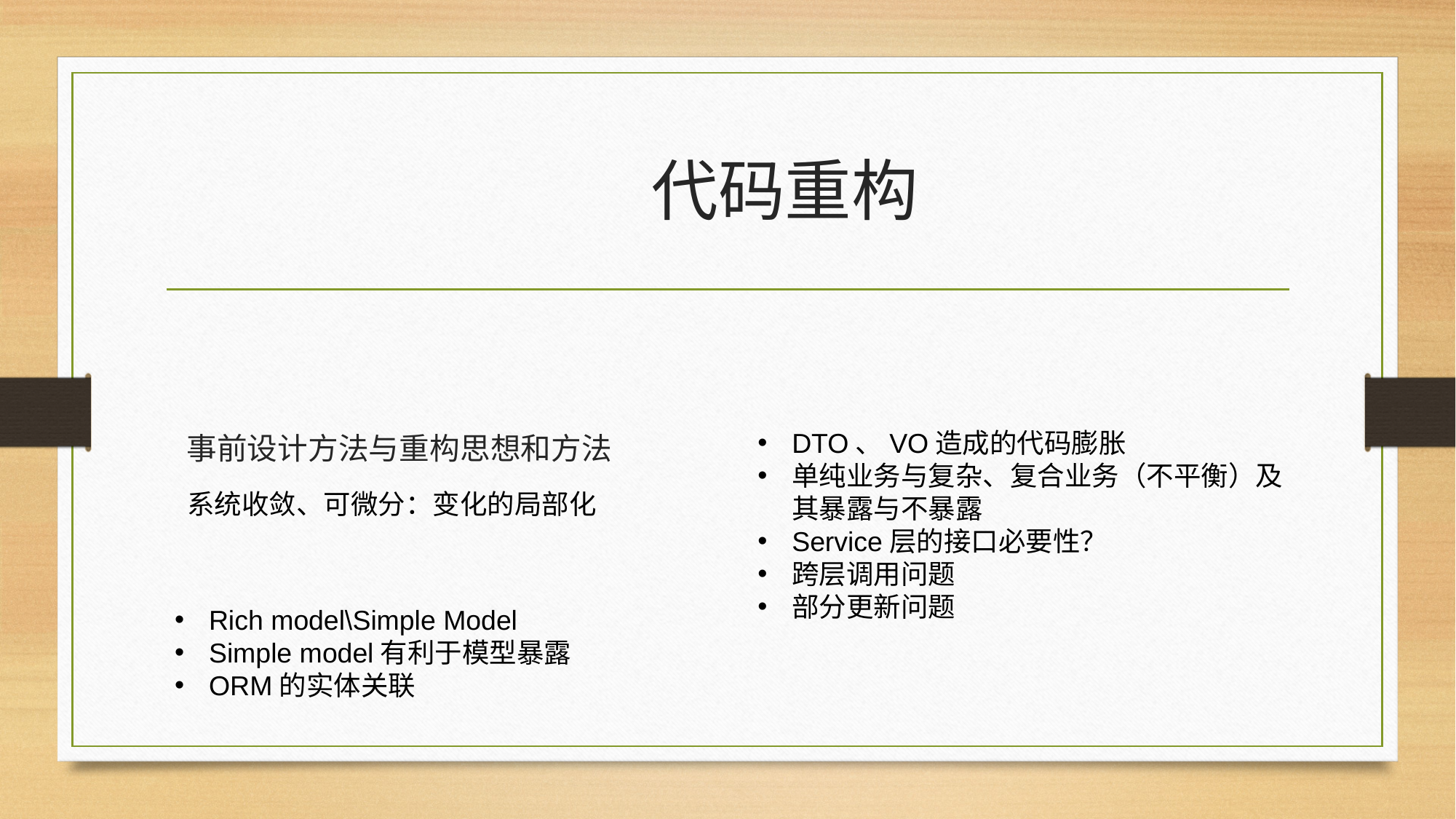

代码重构
# 事前设计方法与重构思想和方法
DTO、VO造成的代码膨胀
单纯业务与复杂、复合业务（不平衡）及其暴露与不暴露
Service层的接口必要性？
跨层调用问题
部分更新问题
系统收敛、可微分：变化的局部化
Rich model\Simple Model
Simple model有利于模型暴露
ORM的实体关联